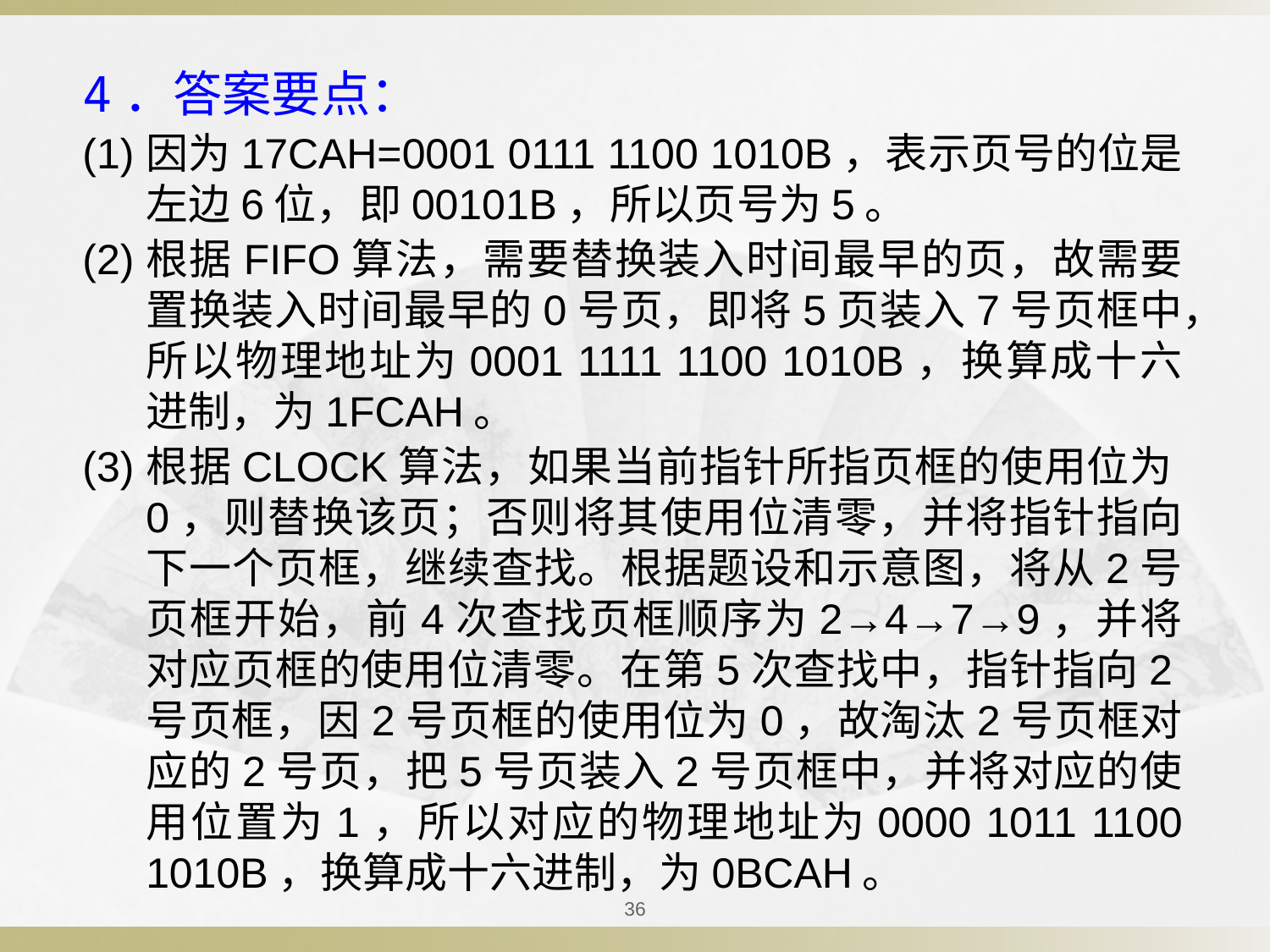

4．答案要点：
因为17CAH=0001 0111 1100 1010B，表示页号的位是左边6位，即00101B，所以页号为5。
根据FIFO算法，需要替换装入时间最早的页，故需要置换装入时间最早的0号页，即将5页装入7号页框中，所以物理地址为0001 1111 1100 1010B，换算成十六进制，为1FCAH。
根据CLOCK算法，如果当前指针所指页框的使用位为0，则替换该页；否则将其使用位清零，并将指针指向下一个页框，继续查找。根据题设和示意图，将从2号页框开始，前4次查找页框顺序为2→4→7→9，并将对应页框的使用位清零。在第5次查找中，指针指向2号页框，因2号页框的使用位为0，故淘汰2号页框对应的2号页，把5号页装入2号页框中，并将对应的使用位置为1，所以对应的物理地址为0000 1011 1100 1010B，换算成十六进制，为0BCAH。
36